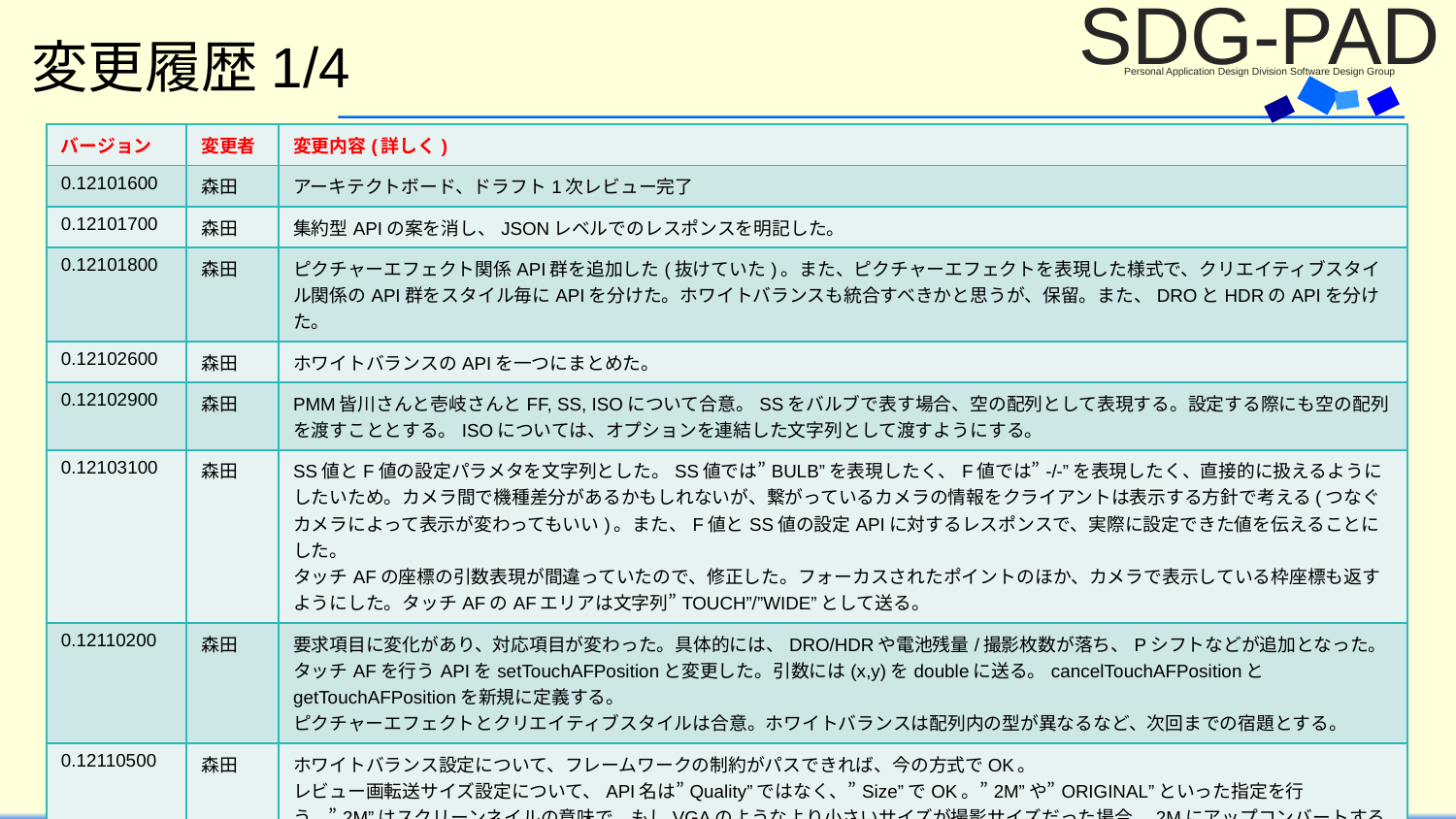

# 変更履歴1/4
| バージョン | 変更者 | 変更内容(詳しく) |
| --- | --- | --- |
| 0.12101600 | 森田 | アーキテクトボード、ドラフト1次レビュー完了 |
| 0.12101700 | 森田 | 集約型APIの案を消し、JSONレベルでのレスポンスを明記した。 |
| 0.12101800 | 森田 | ピクチャーエフェクト関係API群を追加した(抜けていた)。また、ピクチャーエフェクトを表現した様式で、クリエイティブスタイル関係のAPI群をスタイル毎にAPIを分けた。ホワイトバランスも統合すべきかと思うが、保留。また、DROとHDRのAPIを分けた。 |
| 0.12102600 | 森田 | ホワイトバランスのAPIを一つにまとめた。 |
| 0.12102900 | 森田 | PMM皆川さんと壱岐さんとFF, SS, ISOについて合意。SSをバルブで表す場合、空の配列として表現する。設定する際にも空の配列を渡すこととする。ISOについては、オプションを連結した文字列として渡すようにする。 |
| 0.12103100 | 森田 | SS値とF値の設定パラメタを文字列とした。SS値では”BULB”を表現したく、F値では”-/-”を表現したく、直接的に扱えるようにしたいため。カメラ間で機種差分があるかもしれないが、繋がっているカメラの情報をクライアントは表示する方針で考える(つなぐカメラによって表示が変わってもいい)。また、F値とSS値の設定APIに対するレスポンスで、実際に設定できた値を伝えることにした。 タッチAFの座標の引数表現が間違っていたので、修正した。フォーカスされたポイントのほか、カメラで表示している枠座標も返すようにした。タッチAFのAFエリアは文字列”TOUCH”/”WIDE”として送る。 |
| 0.12110200 | 森田 | 要求項目に変化があり、対応項目が変わった。具体的には、DRO/HDRや電池残量/撮影枚数が落ち、Pシフトなどが追加となった。 タッチAFを行うAPIをsetTouchAFPositionと変更した。引数には(x,y)をdoubleに送る。cancelTouchAFPositionとgetTouchAFPositionを新規に定義する。 ピクチャーエフェクトとクリエイティブスタイルは合意。ホワイトバランスは配列内の型が異なるなど、次回までの宿題とする。 |
| 0.12110500 | 森田 | ホワイトバランス設定について、フレームワークの制約がパスできれば、今の方式でOK。 レビュー画転送サイズ設定について、API名は”Quality”ではなく、”Size”でOK。”2M”や”ORIGINAL”といった指定を行う。”2M”はスクリーンネイルの意味で、もしVGAのようなより小さいサイズが撮影サイズだった場合、2MにアップコンバートするかVGAになるかはカメラ次第。3Dなど遅れない場合もあるかもしれず、その場合はactTake…もしくはawait…でURLを返さないという手がある。 ライブビューのサイズ設定について、startLiveView()だと既存のものにかぶってしまうので、startLiveViewWithSize(String lms)としてAPI名を分ける。引数はL, M, Sとしてアバウトにする。大きい順で並べる。どうしてAPIの引数として指定したかったかというと、LiveView送出までの時間を短縮するため。setLiveViewSize()関連のAPIも新設し、どちらでも使えるようにする。 |

2
©2012 Personal Application Design Division, SDG, Sony Corporation